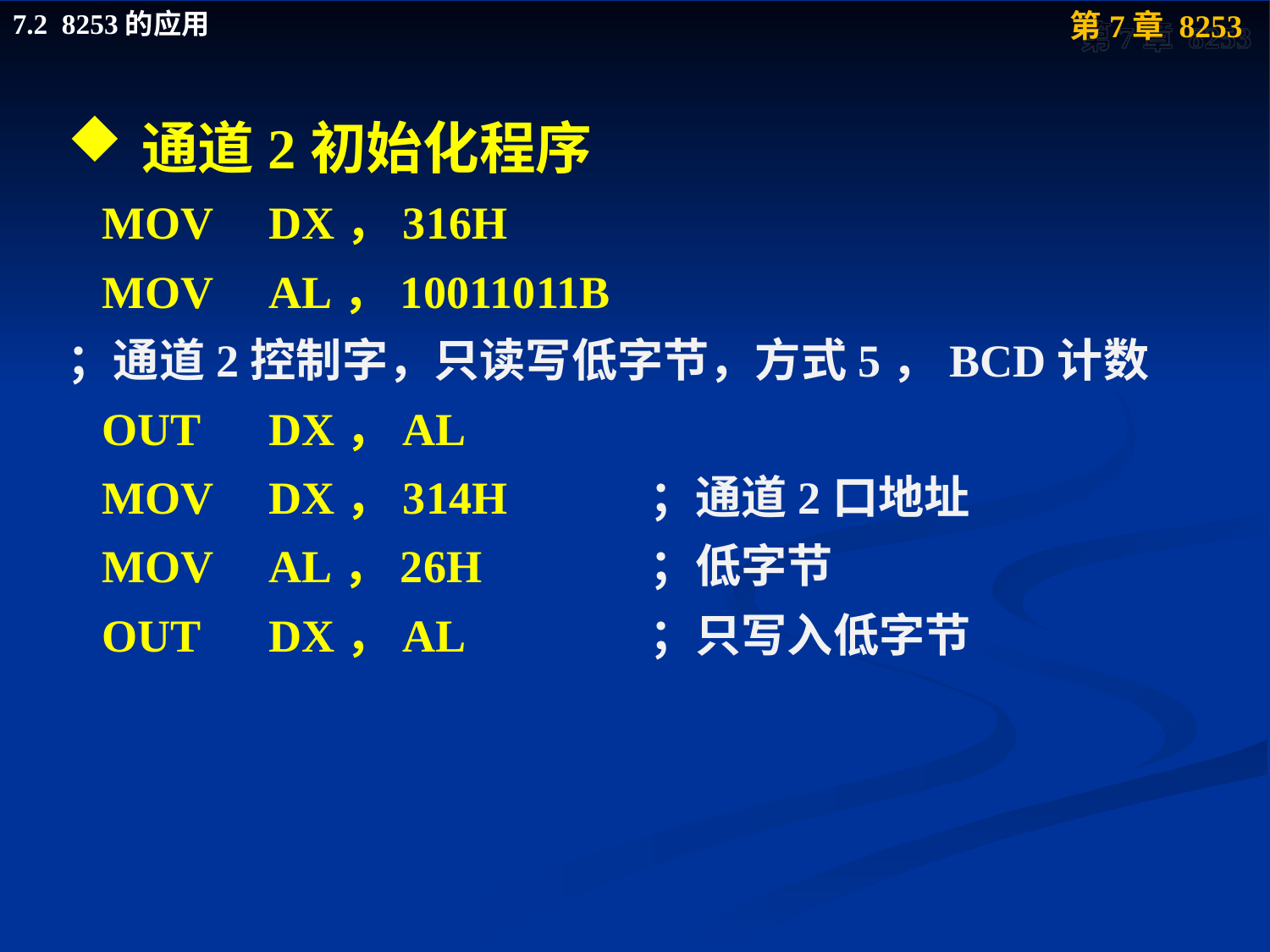

通道2初始化程序
   MOV	DX，316H
   MOV	AL，10011011B
；通道2控制字，只读写低字节，方式5，BCD计数
   OUT	DX，AL
   MOV	DX，314H		；通道2口地址
   MOV	AL，26H		；低字节
   OUT	DX，AL		；只写入低字节